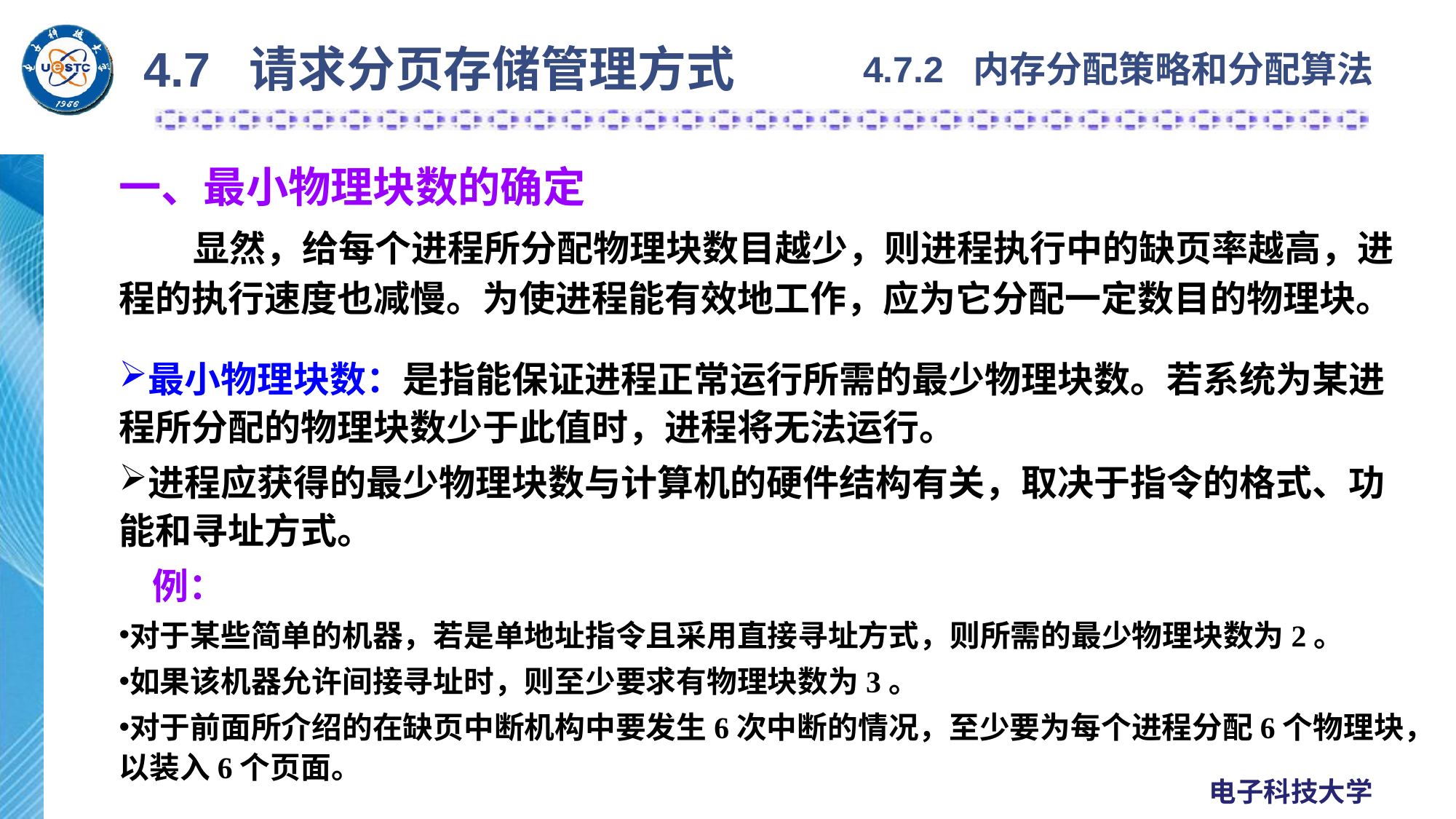

4.7  请求分页存储管理方式
4.7.2  内存分配策略和分配算法
一、最小物理块数的确定
        显然，给每个进程所分配物理块数目越少，则进程执行中的缺页率越高，进程的执行速度也减慢。为使进程能有效地工作，应为它分配一定数目的物理块。
最小物理块数：是指能保证进程正常运行所需的最少物理块数。若系统为某进程所分配的物理块数少于此值时，进程将无法运行。
进程应获得的最少物理块数与计算机的硬件结构有关，取决于指令的格式、功能和寻址方式。
   例：
对于某些简单的机器，若是单地址指令且采用直接寻址方式，则所需的最少物理块数为2。
如果该机器允许间接寻址时，则至少要求有物理块数为3。
对于前面所介绍的在缺页中断机构中要发生6次中断的情况，至少要为每个进程分配6个物理块，以装入6个页面。